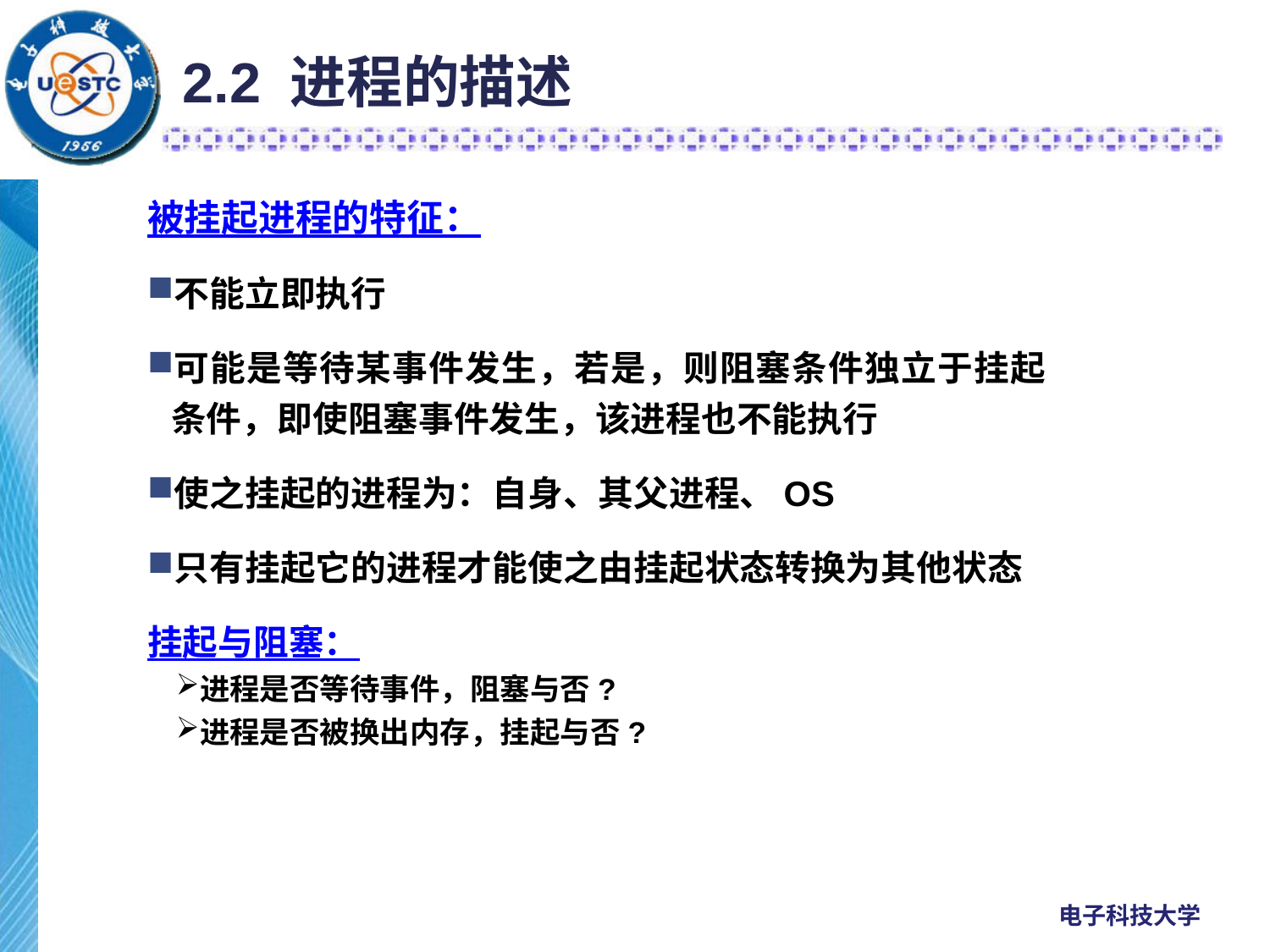

#
2.2 进程的描述
被挂起进程的特征：
不能立即执行
可能是等待某事件发生，若是，则阻塞条件独立于挂起条件，即使阻塞事件发生，该进程也不能执行
使之挂起的进程为：自身、其父进程、OS
只有挂起它的进程才能使之由挂起状态转换为其他状态
挂起与阻塞：
进程是否等待事件，阻塞与否?
进程是否被换出内存，挂起与否?